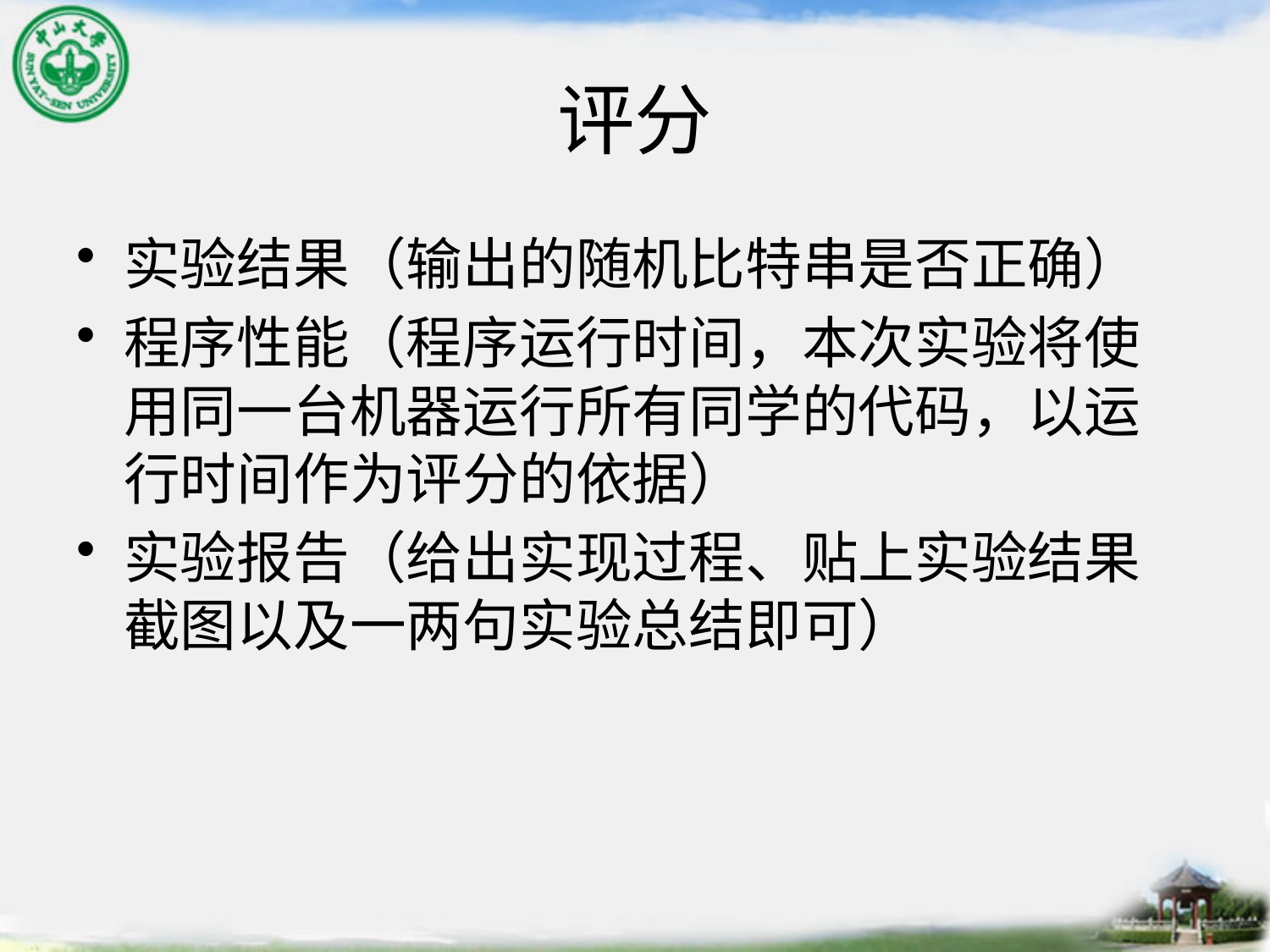

# 评分
实验结果（输出的随机比特串是否正确）
程序性能（程序运行时间，本次实验将使用同一台机器运行所有同学的代码，以运行时间作为评分的依据）
实验报告（给出实现过程、贴上实验结果截图以及一两句实验总结即可）